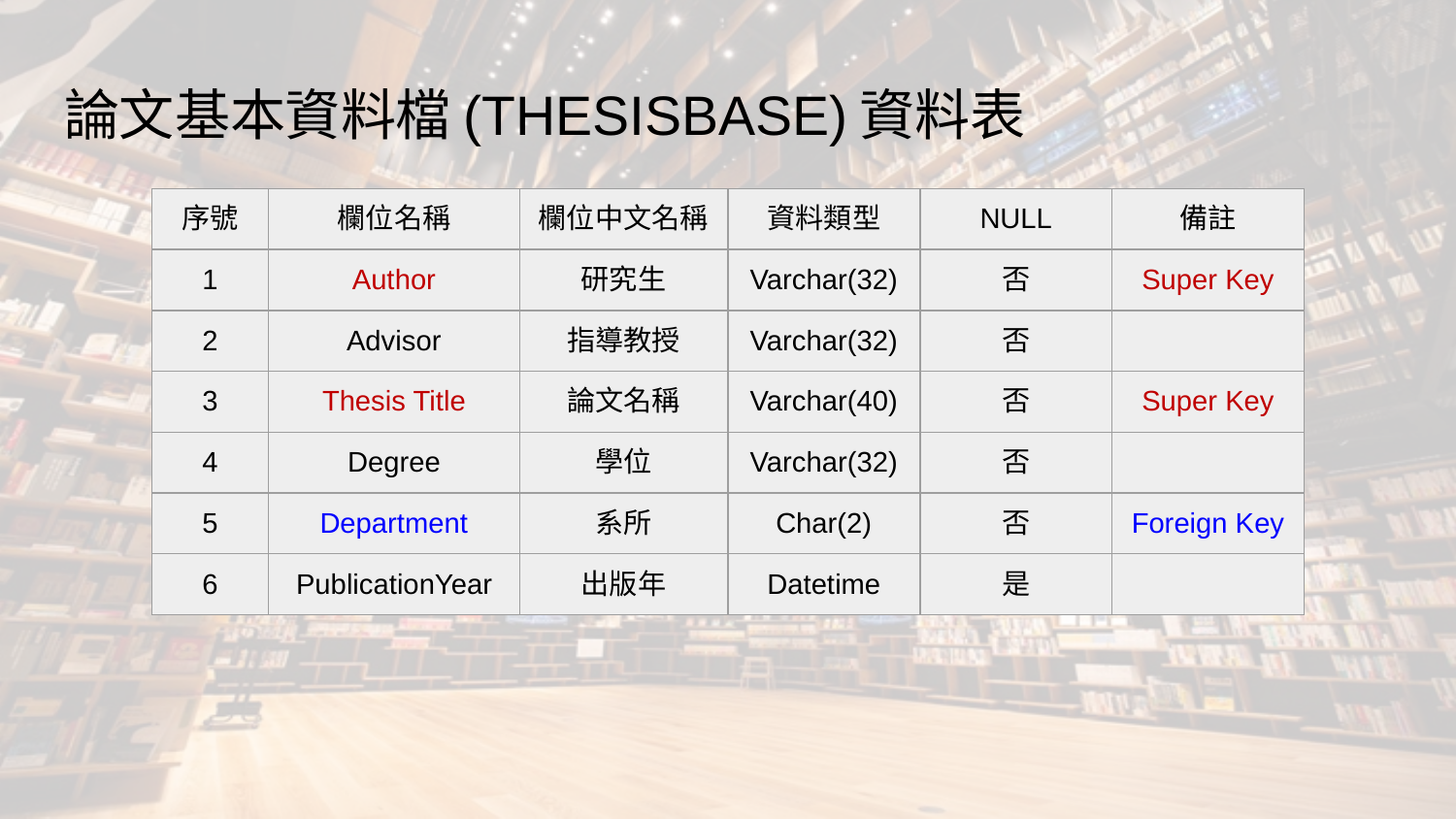

# 論文基本資料檔(THESISBASE)資料表
| 序號 | 欄位名稱 | 欄位中文名稱 | 資料類型 | NULL | 備註 |
| --- | --- | --- | --- | --- | --- |
| 1 | Author | 研究生 | Varchar(32) | 否 | Super Key |
| 2 | Advisor | 指導教授 | Varchar(32) | 否 |  |
| 3 | Thesis Title | 論文名稱 | Varchar(40) | 否 | Super Key |
| 4 | Degree | 學位 | Varchar(32) | 否 |  |
| 5 | Department | 系所 | Char(2) | 否 | Foreign Key |
| 6 | PublicationYear | 出版年 | Datetime | 是 |  |